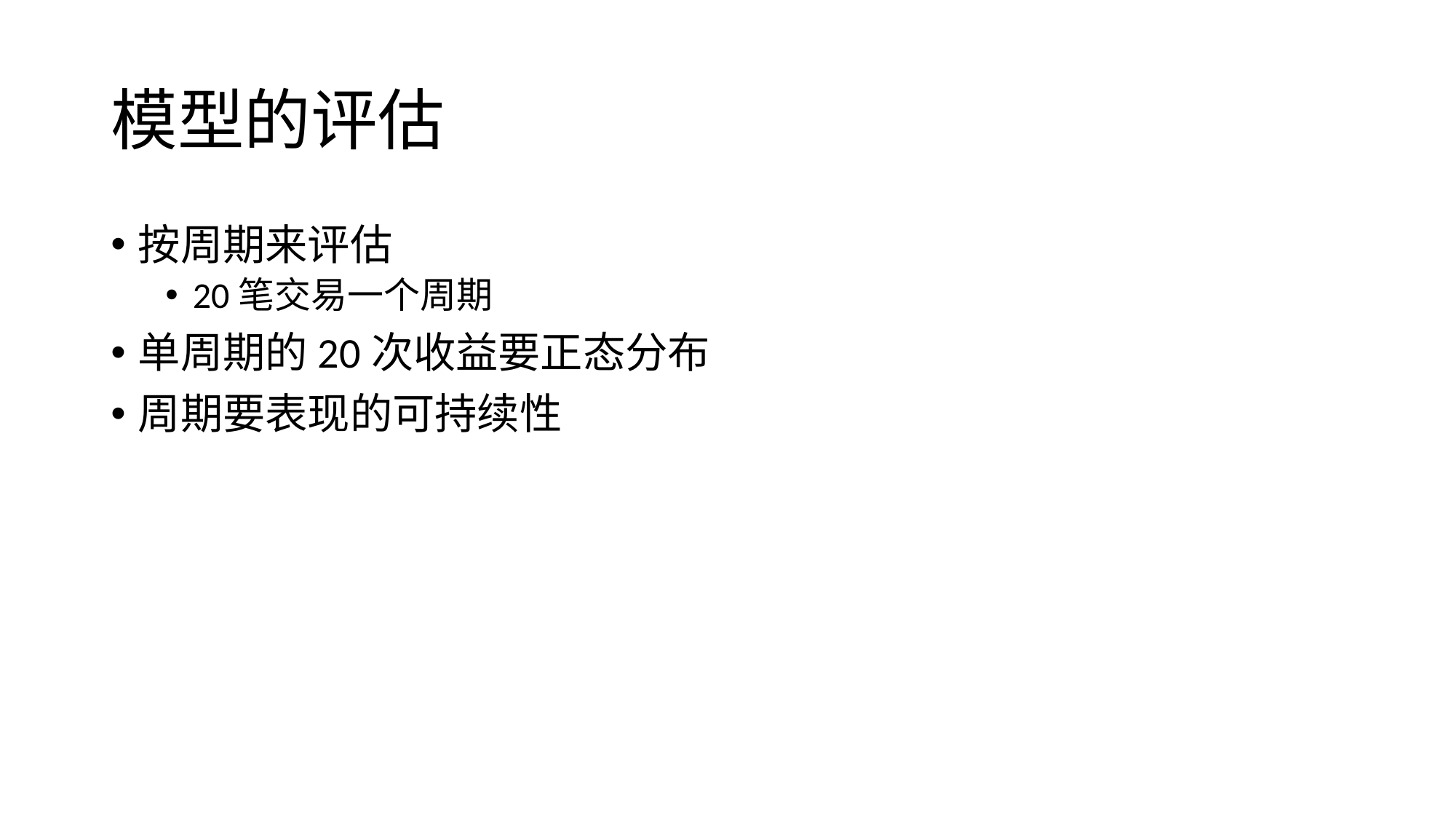

# 模型的评估
按周期来评估
20笔交易一个周期
单周期的20次收益要正态分布
周期要表现的可持续性